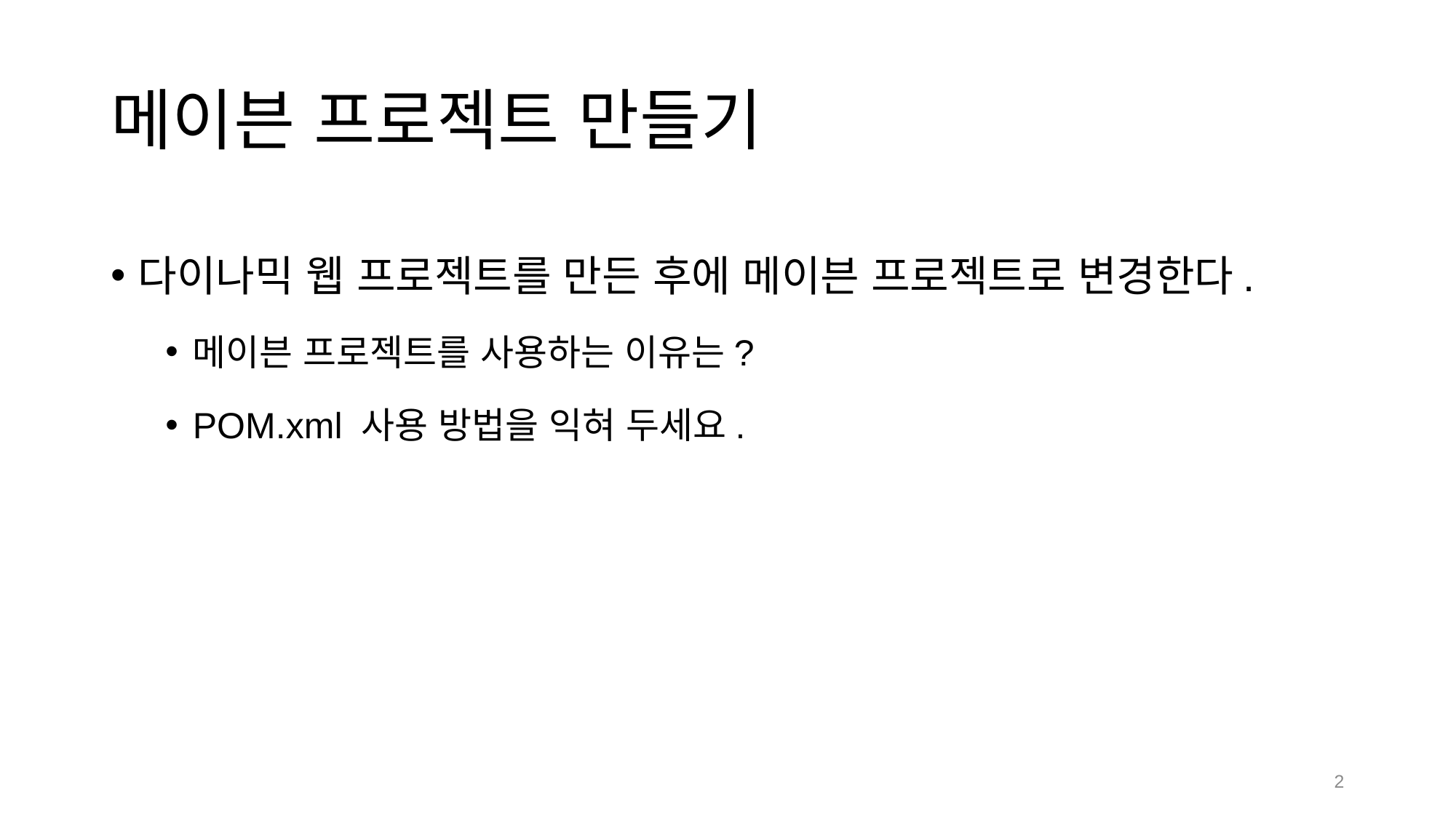

# 메이븐 프로젝트 만들기
다이나믹 웹 프로젝트를 만든 후에 메이븐 프로젝트로 변경한다.
메이븐 프로젝트를 사용하는 이유는?
POM.xml 사용 방법을 익혀 두세요.
2